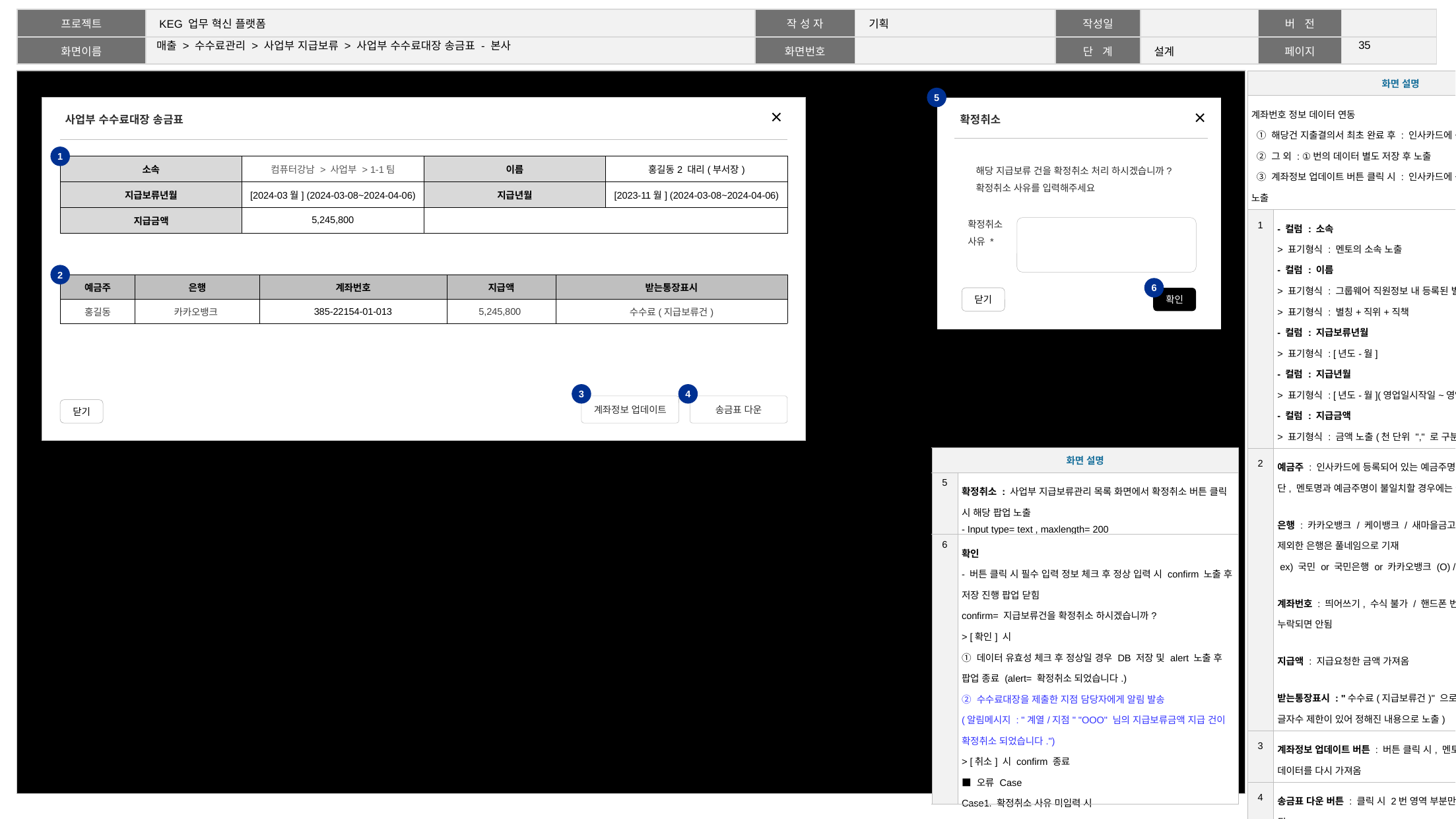

35

# 매출 > 수수료관리 > 사업부 지급보류 > 사업부 수수료대장 송금표 - 본사
| 화면 설명 |  |
| --- | --- |
| 계좌번호 정보 데이터 연동 ① 해당건 지출결의서 최초 완료 후 : 인사카드에 등록된 정보 연동 ② 그 외 : ①번의 데이터 별도 저장 후 노출 ③ 계좌정보 업데이트 버튼 클릭 시 : 인사카드에 등록된 정보와 연동 후 노출 |  |
| 1 | - 컬럼 : 소속 > 표기형식 : 멘토의 소속 노출 - 컬럼 : 이름 > 표기형식 : 그룹웨어 직원정보 내 등록된 별칭 데이터 노출 > 표기형식 : 별칭+직위+직책 - 컬럼 : 지급보류년월 > 표기형식 : [년도-월] - 컬럼 : 지급년월 > 표기형식 : [년도-월](영업일시작일~영업일종료일) - 컬럼 : 지급금액 > 표기형식 : 금액 노출(천 단위 "," 로 구분) |
| 2 | 예금주 : 인사카드에 등록되어 있는 예금주명을 가져옴. 단, 멘토명과 예금주명이 불일치할 경우에는 예금주명을 노출함 은행 : 카카오뱅크 / 케이뱅크 / 새마을금고 등 "은행" 글자 제외한 은행은 풀네임으로 기재 ex) 국민 or 국민은행 or 카카오뱅크 (O) / 카카오 (X) 계좌번호 : 띄어쓰기, 수식 불가 / 핸드폰 번호인 경우 맨 앞 "0" 누락되면 안됨 지급액 : 지급요청한 금액 가져옴 받는통장표시 : "수수료(지급보류건)" 으로 노출(통장에 표시되는 글자수 제한이 있어 정해진 내용으로 노출) |
| 3 | 계좌정보 업데이트 버튼 : 버튼 클릭 시, 멘토정보에 등록된 데이터를 다시 가져옴 |
| 4 | 송금표 다운 버튼 : 클릭 시 2번 영역 부분만 엑셀파일로 다운로드 됨 |
5
사업부 수수료대장 송금표
확정취소
해당 지급보류 건을 확정취소 처리 하시겠습니까?
확정취소 사유를 입력해주세요
확정취소
사유 *

닫기
확인
1
| 소속 | 컴퓨터강남 > 사업부 > 1-1팀 | 이름 | 홍길동2 대리(부서장) |
| --- | --- | --- | --- |
| 지급보류년월 | [2024-03월] (2024-03-08~2024-04-06) | 지급년월 | [2023-11월] (2024-03-08~2024-04-06) |
| 지급금액 | 5,245,800 |  |  |
2
| 예금주 | 은행 | 계좌번호 | 지급액 | 받는통장표시 |
| --- | --- | --- | --- | --- |
| 홍길동 | 카카오뱅크 | 385-22154-01-013 | 5,245,800 | 수수료(지급보류건) |
6
3
4
계좌정보 업데이트
송금표 다운
닫기
| 화면 설명 |  |
| --- | --- |
| 5 | 확정취소 : 사업부 지급보류관리 목록 화면에서 확정취소 버튼 클릭 시 해당 팝업 노출 - Input type= text , maxlength= 200 |
| 6 | 확인 - 버튼 클릭 시 필수 입력 정보 체크 후 정상 입력 시 confirm 노출 후 저장 진행 팝업 닫힘 confirm= 지급보류건을 확정취소 하시겠습니까? > [확인] 시 ① 데이터 유효성 체크 후 정상일 경우 DB 저장 및 alert 노출 후 팝업 종료 (alert= 확정취소 되었습니다.) ② 수수료대장을 제출한 지점 담당자에게 알림 발송 (알림메시지 : "계열/지점" "OOO" 님의 지급보류금액 지급 건이 확정취소 되었습니다.") > [취소] 시 confirm 종료 ■ 오류 Case Case1. 확정취소 사유 미입력 시 > 조건 : 확정취소 사유 미입력 시 alert= 확정취소 사유를 입력해 주세요. |